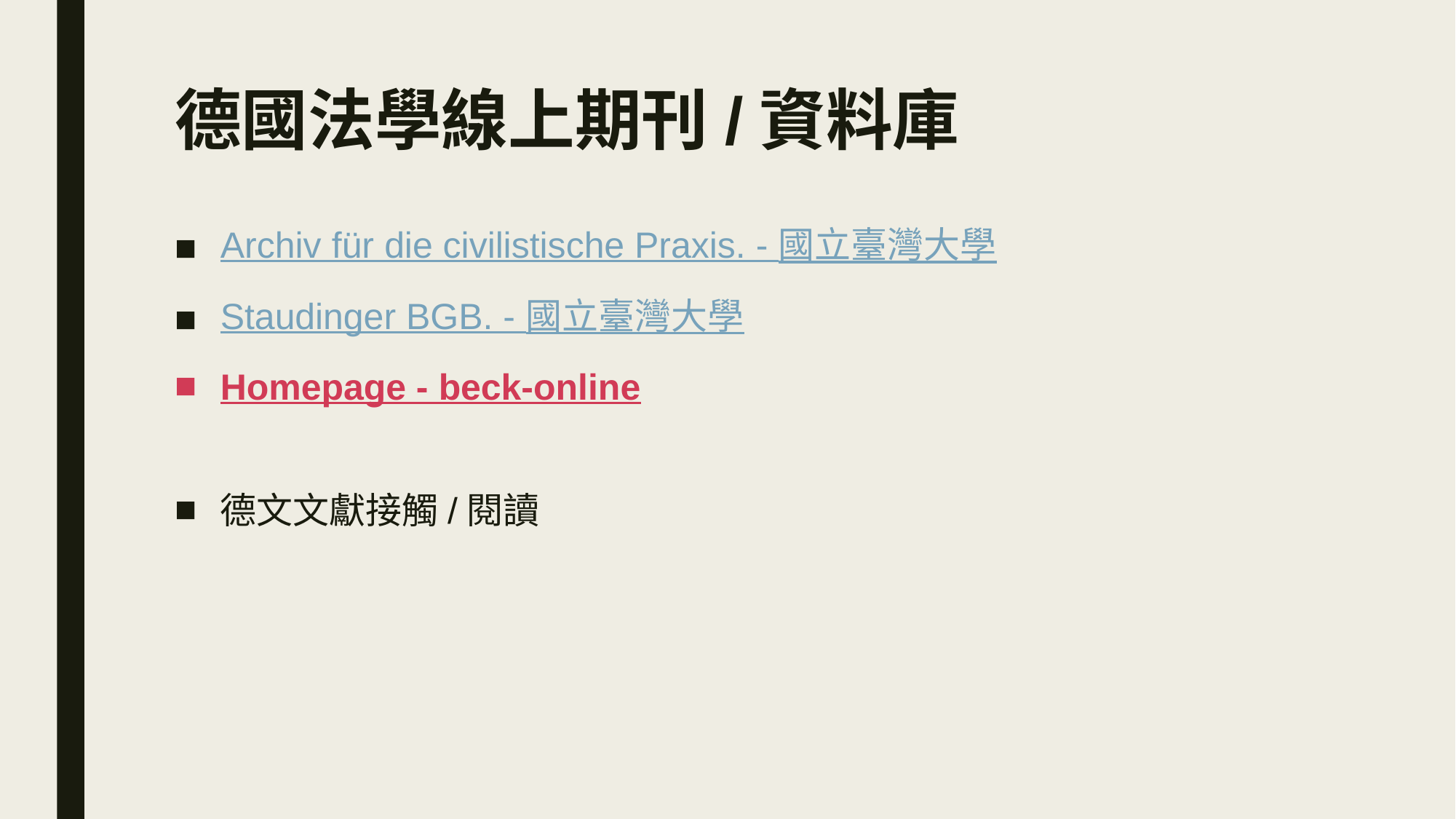

# 德國法學線上期刊/資料庫
Archiv für die civilistische Praxis. - 國立臺灣大學
Staudinger BGB. - 國立臺灣大學
Homepage - beck-online

德文文獻接觸/閱讀